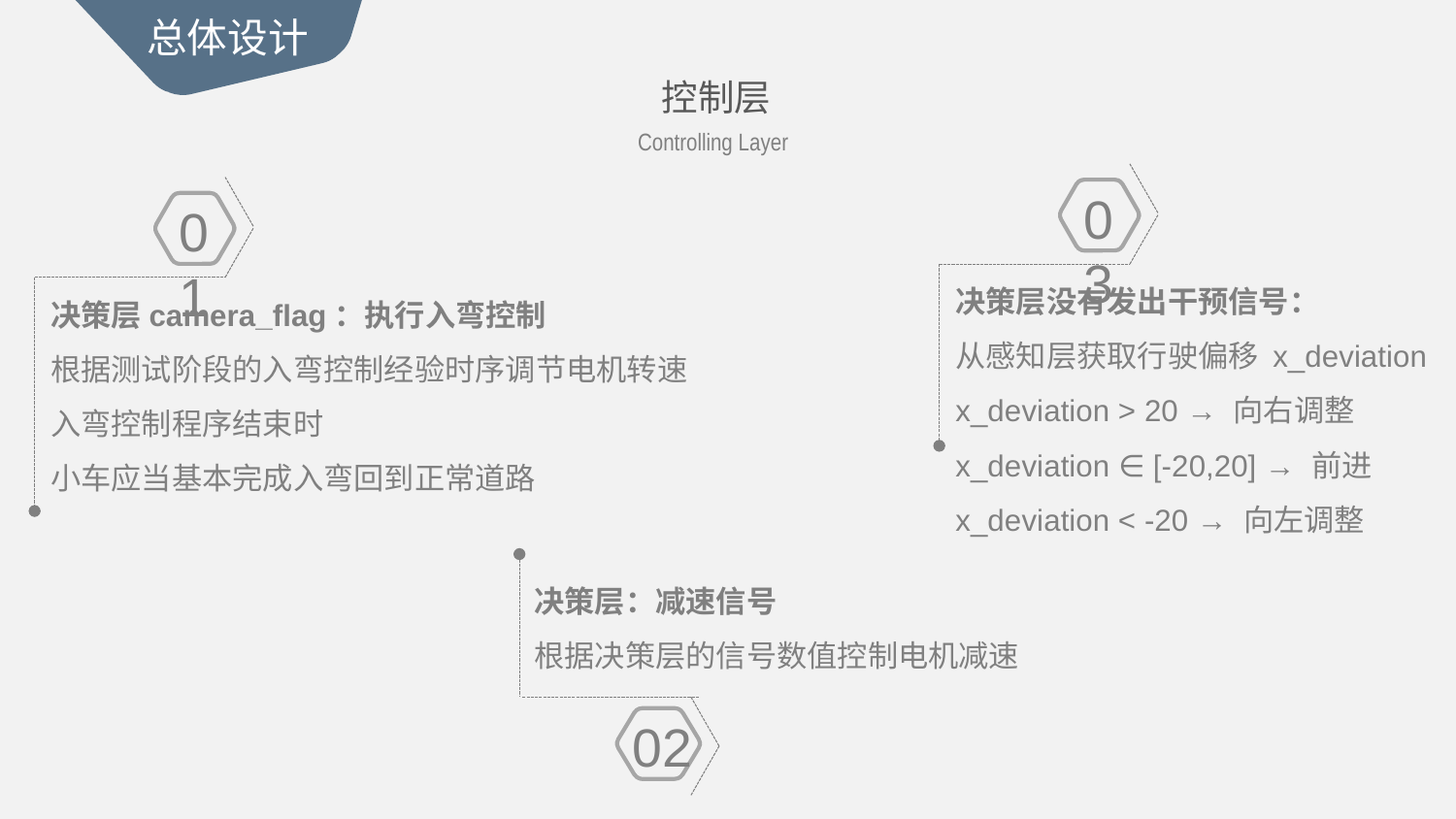

总体设计
控制层
Controlling Layer
03

01

决策层没有发出干预信号：
从感知层获取行驶偏移 x_deviation
x_deviation > 20 → 向右调整
x_deviation ∈ [-20,20] → 前进
x_deviation < -20 → 向左调整
决策层camera_flag：执行入弯控制
根据测试阶段的入弯控制经验时序调节电机转速
入弯控制程序结束时
小车应当基本完成入弯回到正常道路
决策层：减速信号
根据决策层的信号数值控制电机减速

02